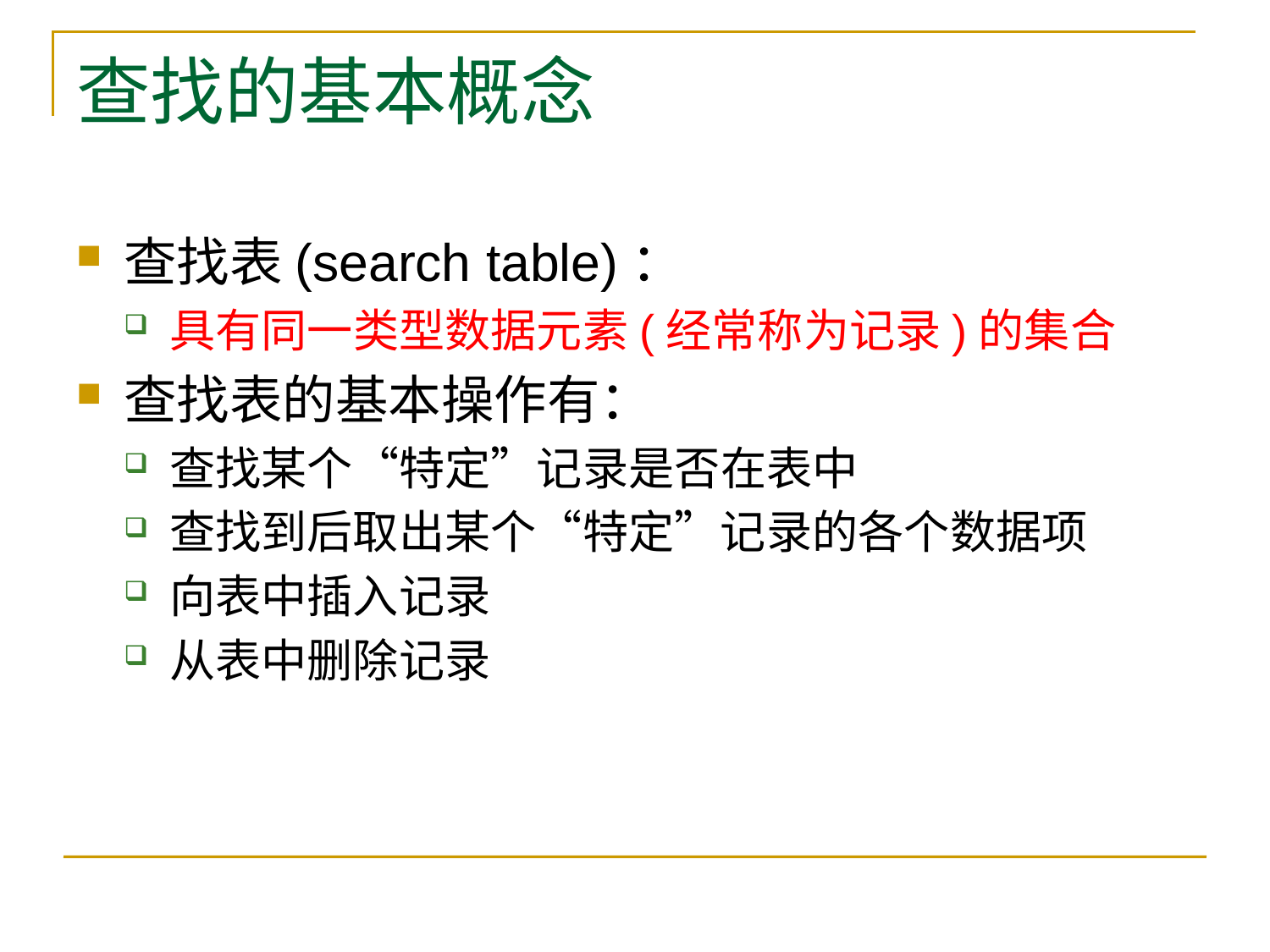

# 查找的基本概念
查找表(search table)：
具有同一类型数据元素(经常称为记录)的集合
查找表的基本操作有：
查找某个“特定”记录是否在表中
查找到后取出某个“特定”记录的各个数据项
向表中插入记录
从表中删除记录